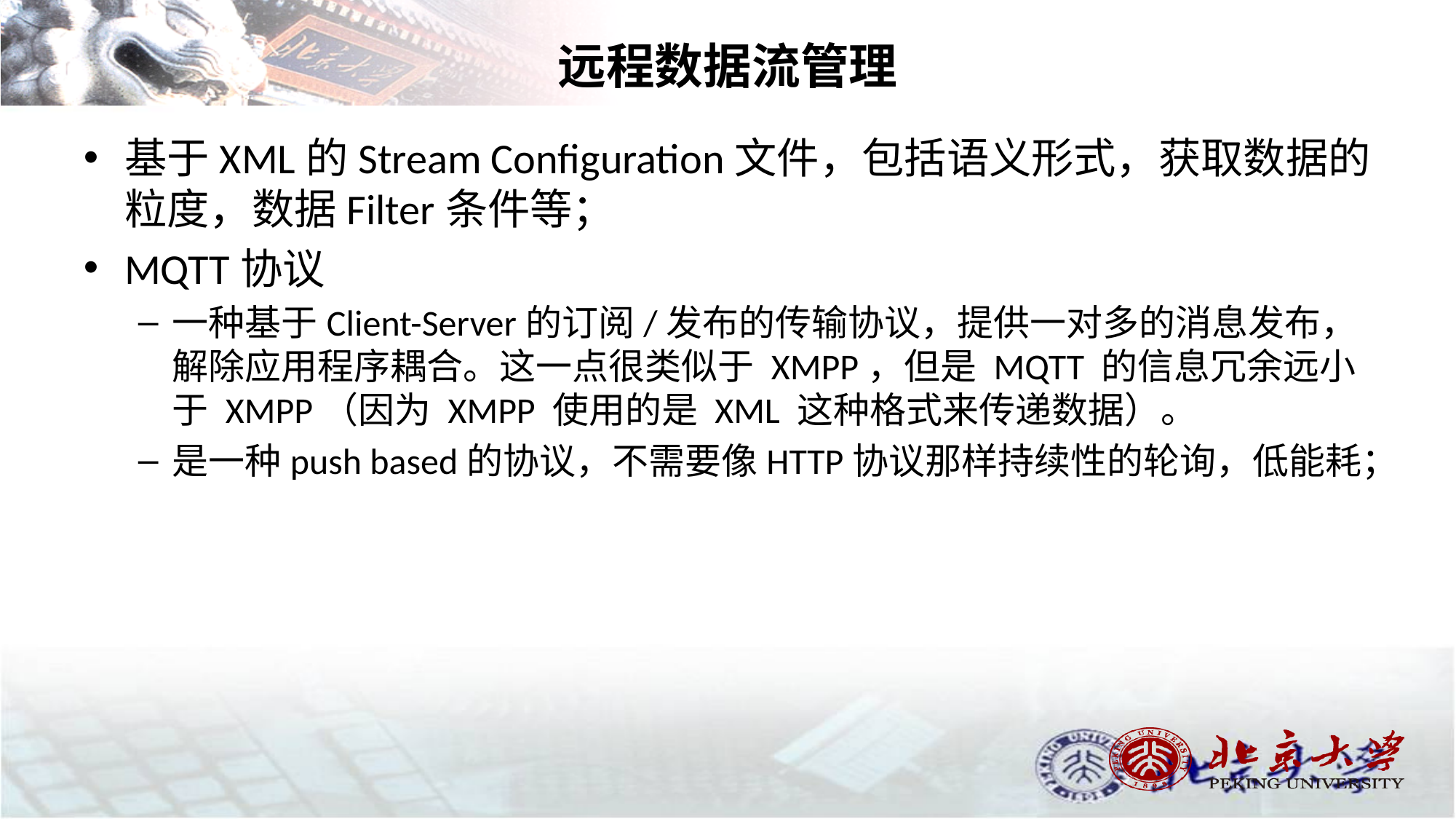

# 远程数据流管理
基于XML的Stream Configuration文件，包括语义形式，获取数据的粒度，数据Filter条件等；
MQTT协议
一种基于Client-Server的订阅/发布的传输协议，提供一对多的消息发布，解除应用程序耦合。这一点很类似于 XMPP，但是 MQTT 的信息冗余远小于 XMPP（因为 XMPP 使用的是 XML 这种格式来传递数据）。
是一种push based的协议，不需要像HTTP协议那样持续性的轮询，低能耗；